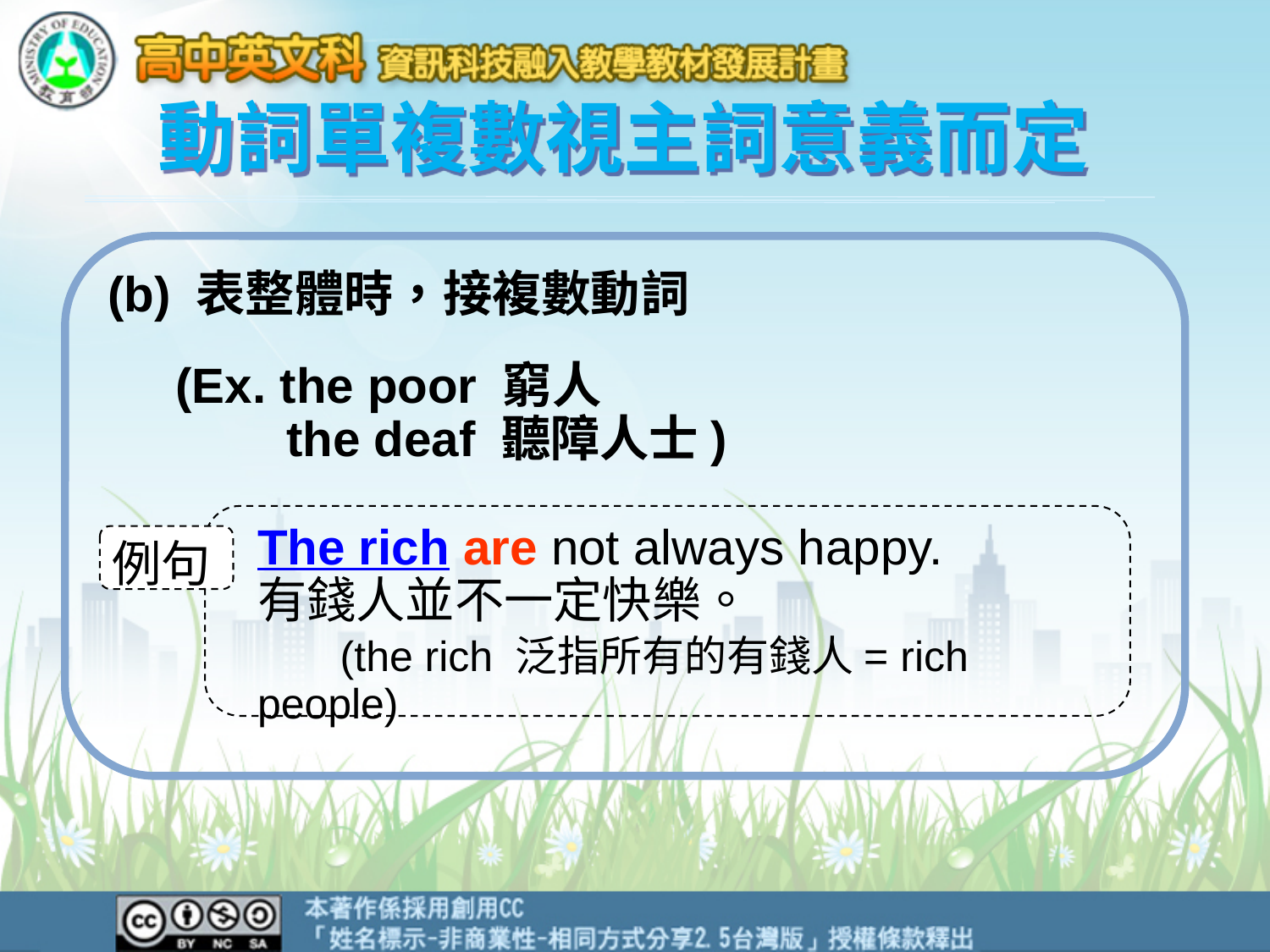

動詞單複數視主詞意義而定

(b) 表整體時，接複數動詞

       (Ex. the poor 窮人
             the deaf 聽障人士)

The rich are not always happy.
有錢人並不一定快樂。
      (the rich 泛指所有的有錢人= rich people)

例句